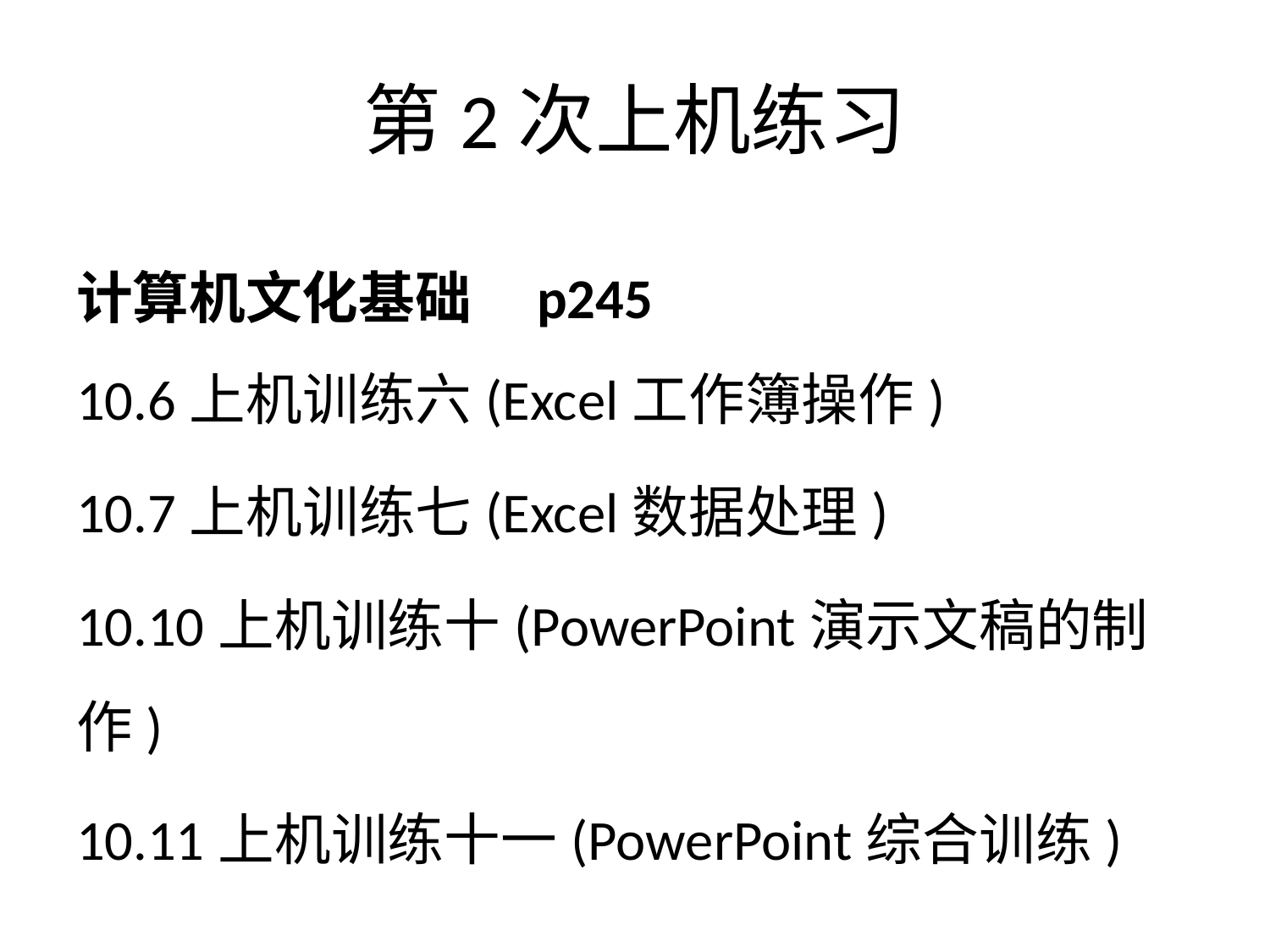

# 第2次上机练习
计算机文化基础    p245
10.6上机训练六(Excel工作簿操作)
10.7上机训练七(Excel数据处理)
10.10上机训练十(PowerPoint演示文稿的制作)
10.11上机训练十一(PowerPoint综合训练)